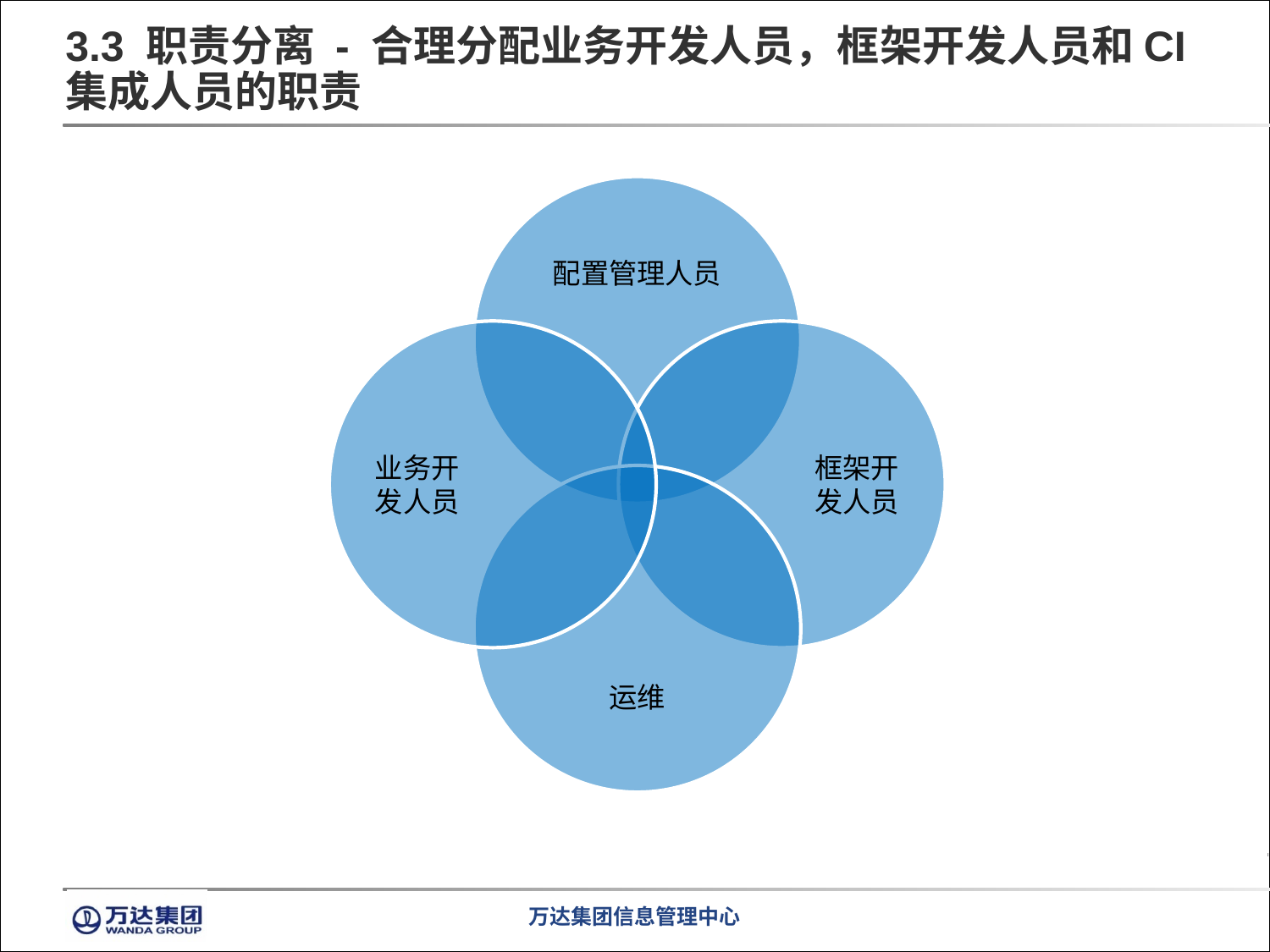

# 3.3 职责分离 - 合理分配业务开发人员，框架开发人员和CI集成人员的职责
配置管理人员
框架开发人员
运维
业务开发人员